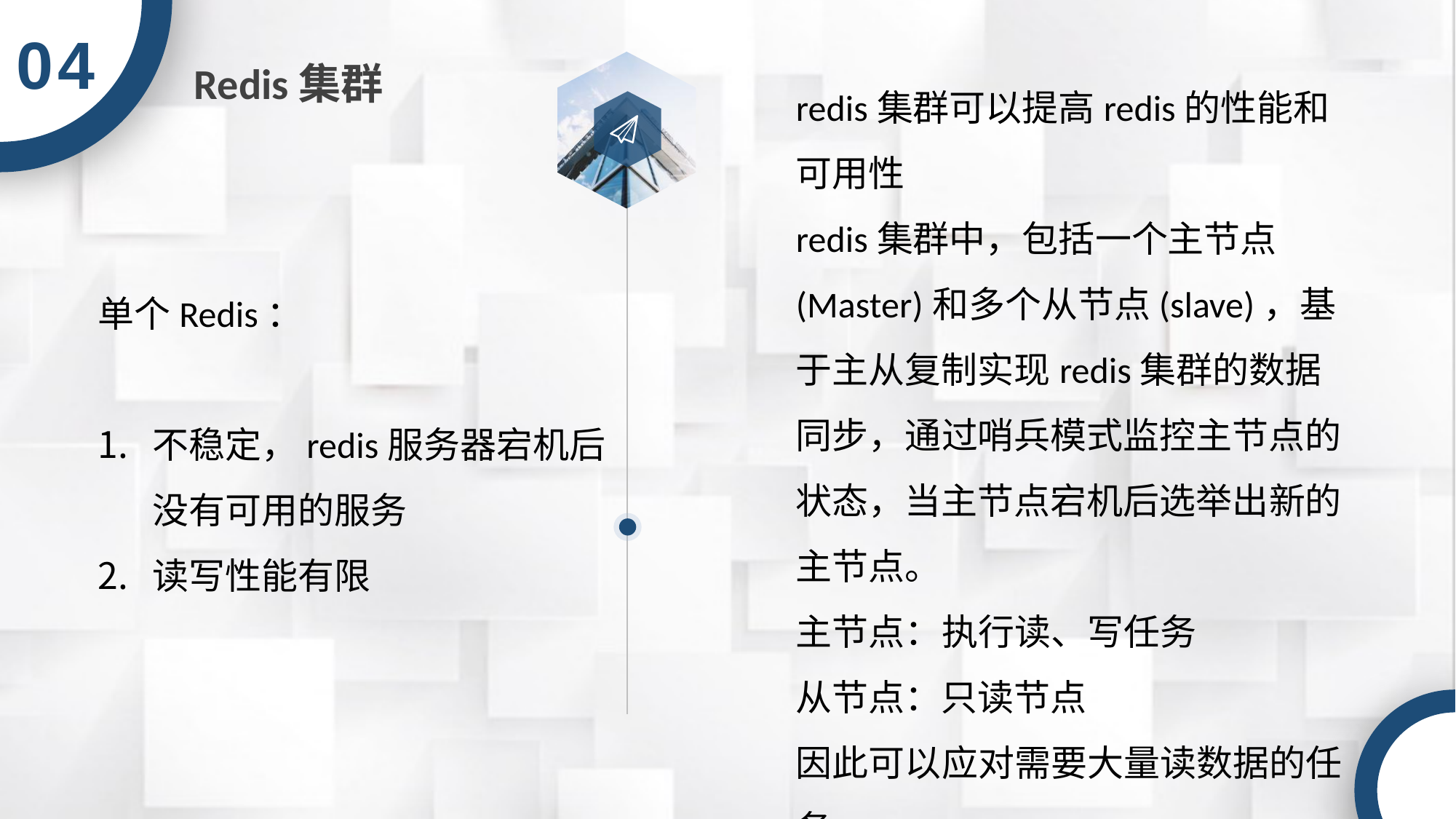

04
Redis集群

redis集群可以提高redis的性能和可用性
redis集群中，包括一个主节点(Master)和多个从节点(slave)，基于主从复制实现redis集群的数据同步，通过哨兵模式监控主节点的状态，当主节点宕机后选举出新的主节点。
主节点：执行读、写任务
从节点：只读节点
因此可以应对需要大量读数据的任务
单个Redis：

不稳定，redis服务器宕机后没有可用的服务
读写性能有限